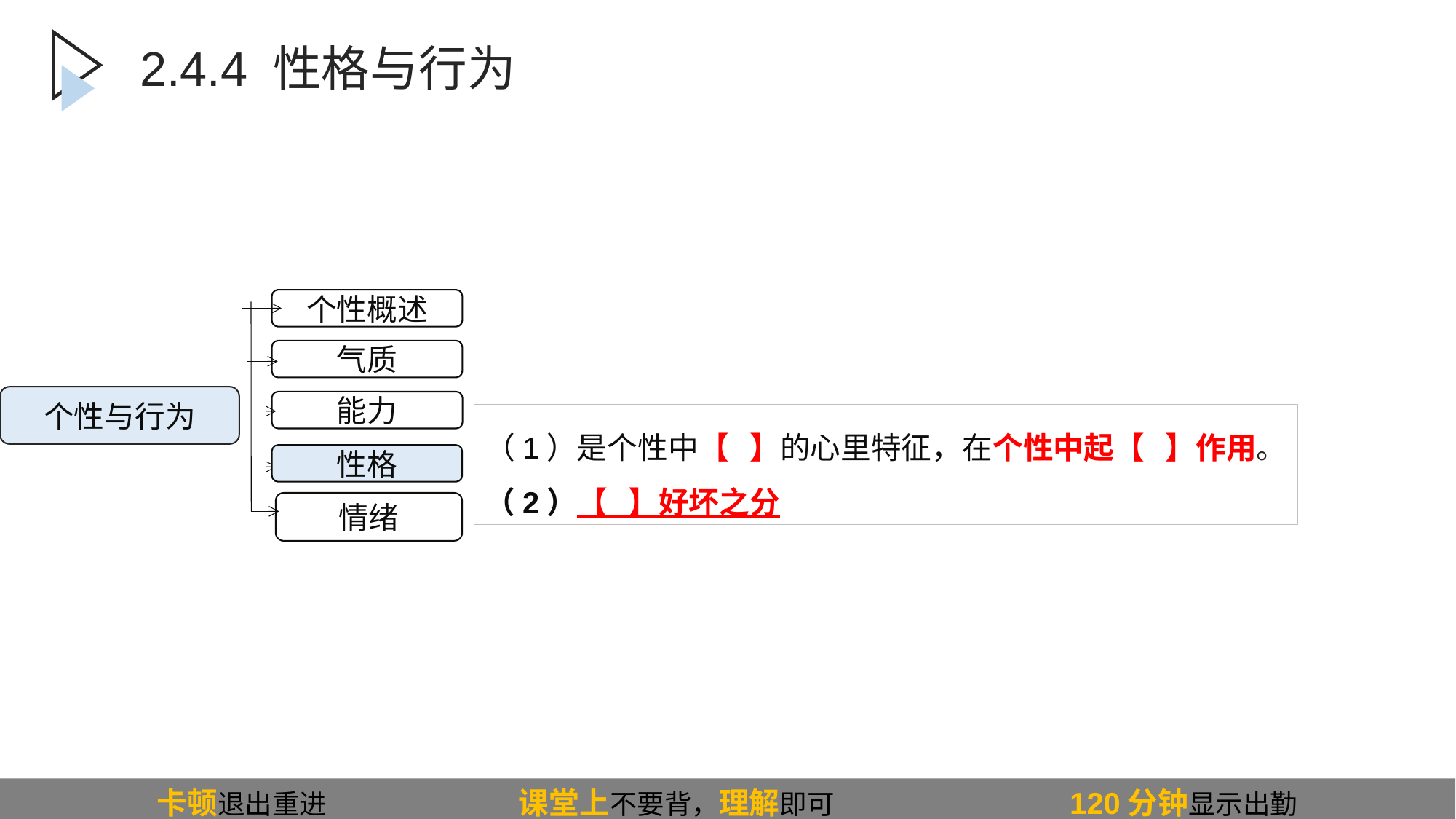

2.4.4 性格与行为
个性概述
气质
能力

性格
情绪
个性与行为
（1）是个性中【   】的心里特征，在个性中起【   】作用。
（2）【   】好坏之分